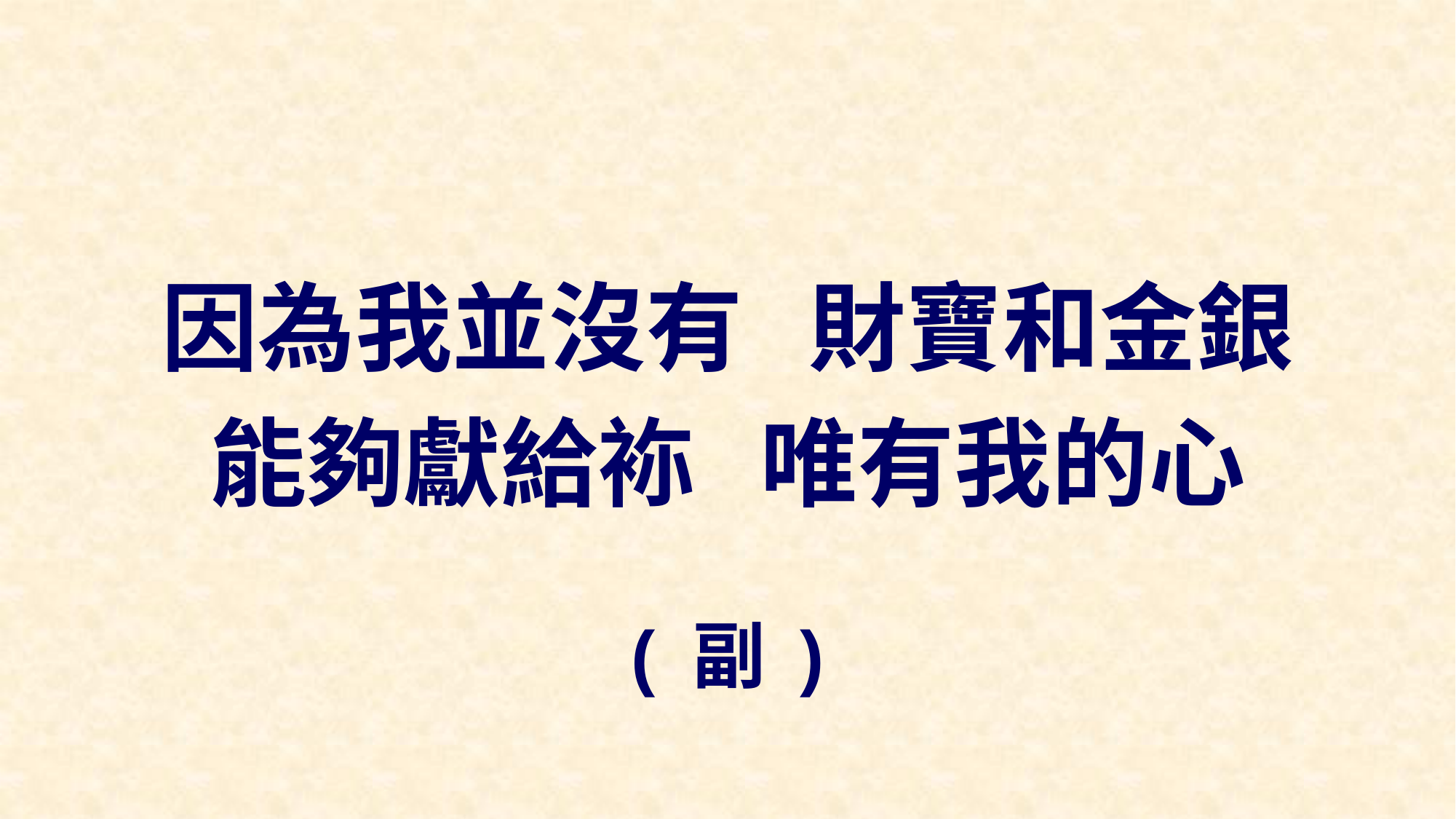

因為我並沒有   財寶和金銀
能夠獻給袮   唯有我的心
( 副 )